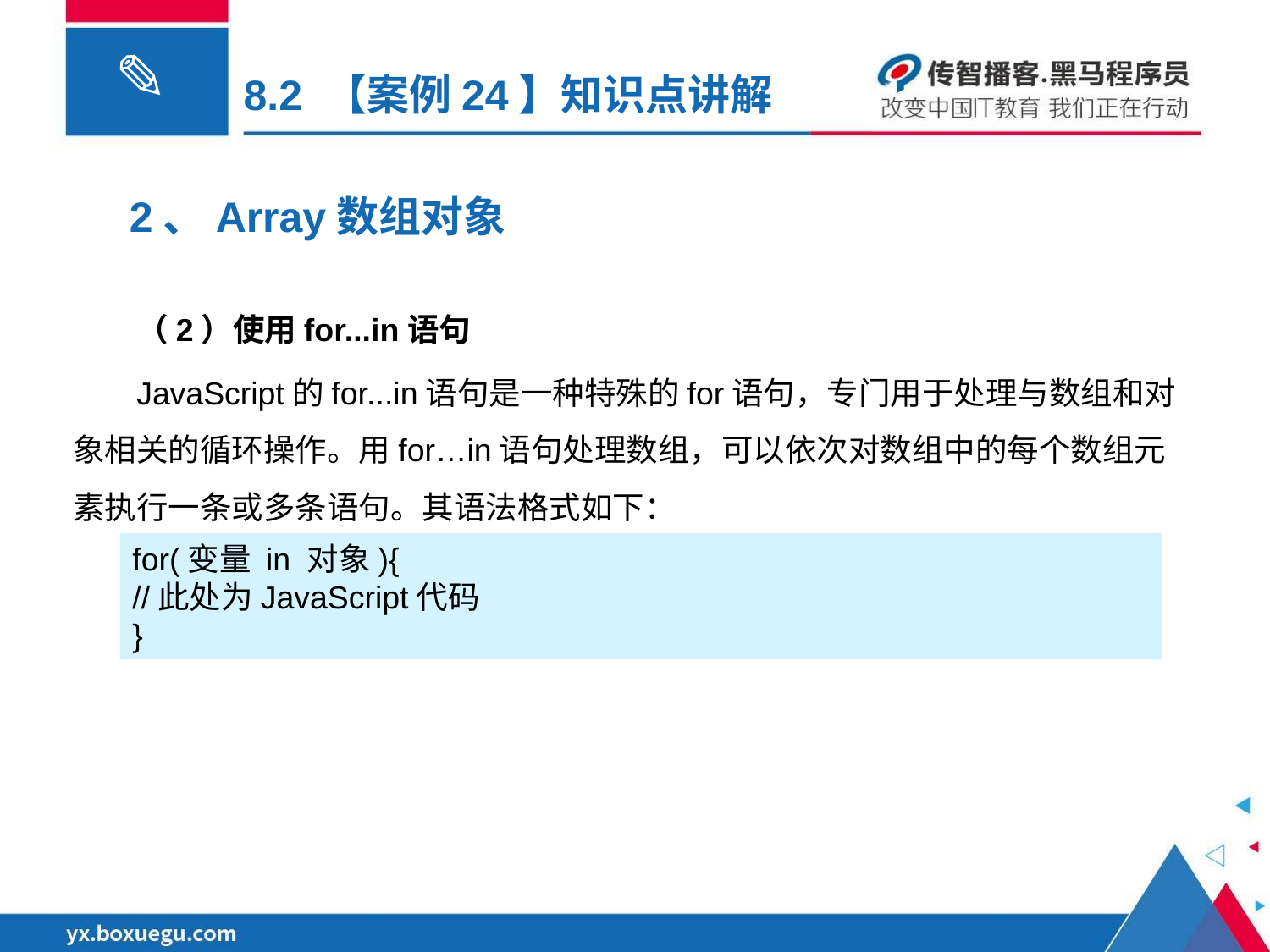

# 8.2 【案例24】知识点讲解
2、Array数组对象
（2）使用for...in语句
JavaScript的for...in语句是一种特殊的for语句，专门用于处理与数组和对象相关的循环操作。用for…in语句处理数组，可以依次对数组中的每个数组元素执行一条或多条语句。其语法格式如下：
for(变量 in 对象){
//此处为JavaScript代码
}